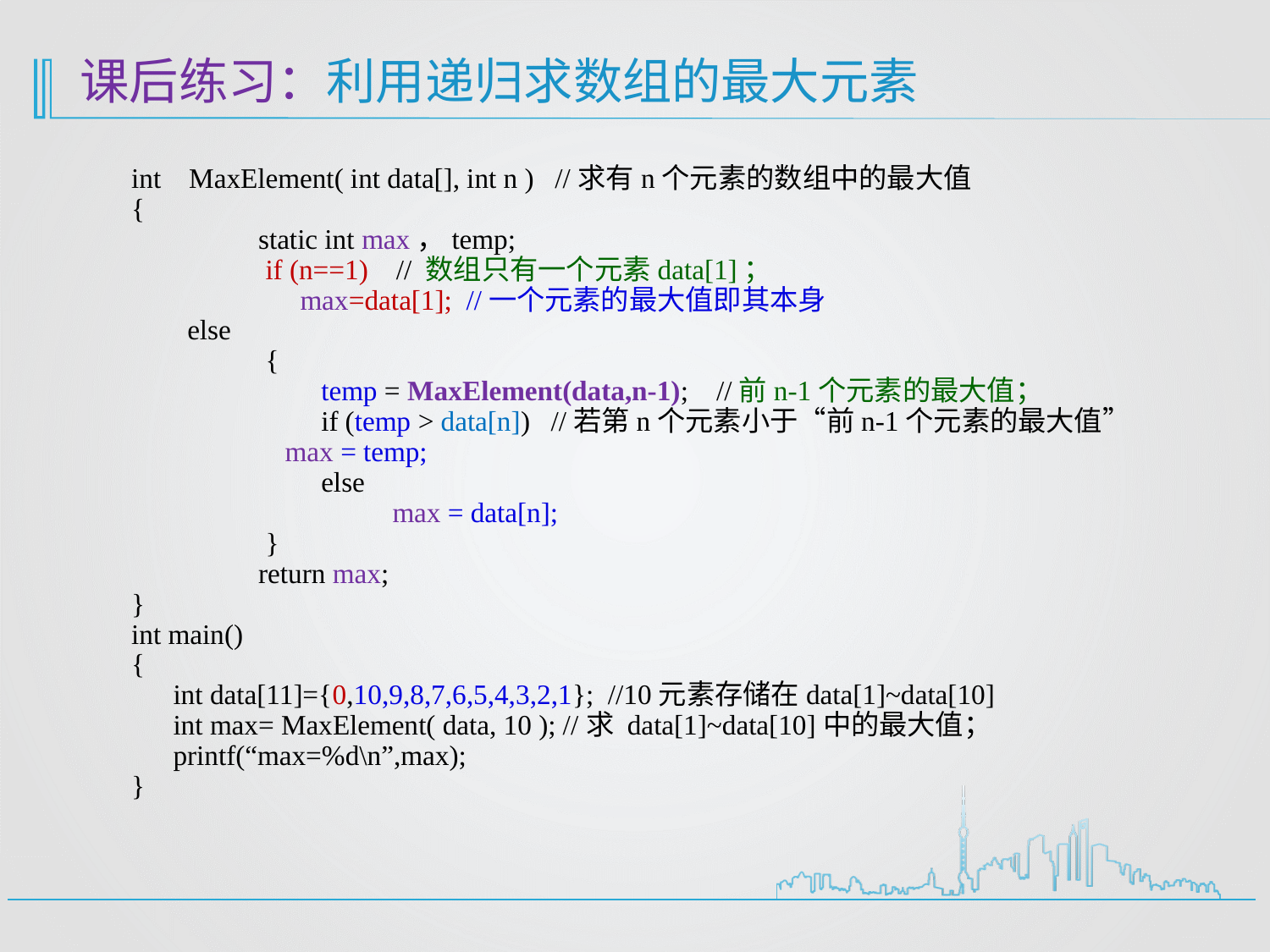

# 课后练习：利用递归求数组的最大元素
int    MaxElement( int data[], int n )   //求有n个元素的数组中的最大值
{
  	static int max，temp;
 	 if (n==1)    // 数组只有一个元素data[1]；
	      max=data[1];  //一个元素的最大值即其本身
        else
	 {
	         temp = MaxElement(data,n-1);    //前n-1个元素的最大值；
	         if (temp > data[n])   //若第n个元素小于“前n-1个元素的最大值”
                      max = temp;
	         else
		 max = data[n];
	 }
	return max;
}
int main()
{
      int data[11]={0,10,9,8,7,6,5,4,3,2,1};  //10元素存储在data[1]~data[10]
      int max= MaxElement( data, 10 ); //求 data[1]~data[10]中的最大值；
      printf(“max=%d\n”,max);
}